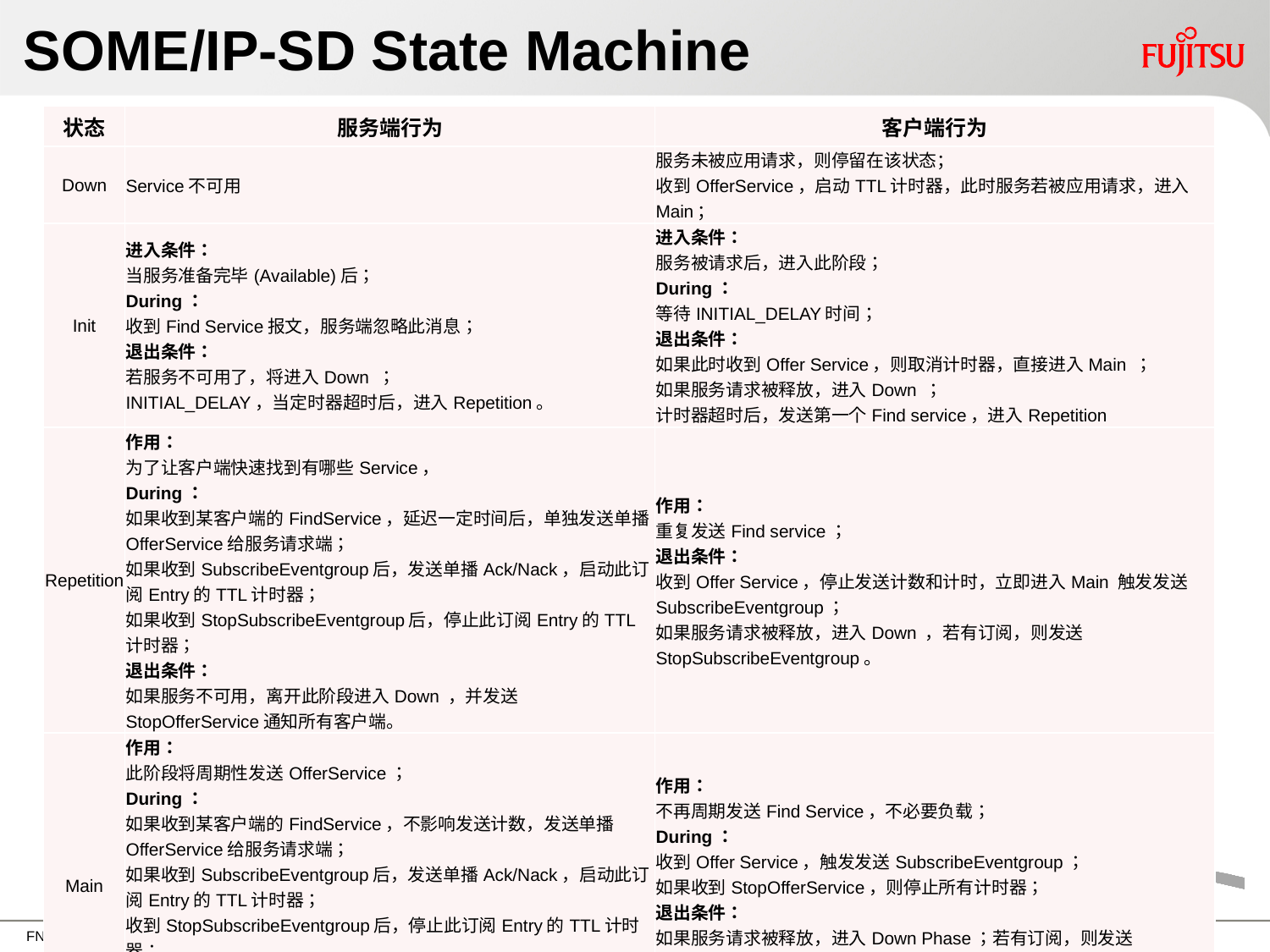

# SOME/IP-SD State Machine
| 状态 | 服务端行为 | 客户端行为 |
| --- | --- | --- |
| Down | Service不可用 | 服务未被应用请求，则停留在该状态； 收到OfferService，启动TTL计时器，此时服务若被应用请求，进入Main； |
| Init | 进入条件： 当服务准备完毕(Available)后； During： 收到Find Service报文，服务端忽略此消息； 退出条件： 若服务不可用了，将进入Down ； INITIAL\_DELAY，当定时器超时后，进入Repetition。 | 进入条件： 服务被请求后，进入此阶段； During： 等待INITIAL\_DELAY时间； 退出条件： 如果此时收到Offer Service，则取消计时器，直接进入Main ； 如果服务请求被释放，进入Down ； 计时器超时后，发送第一个Find service，进入Repetition |
| Repetition | 作用： 为了让客户端快速找到有哪些Service， During： 如果收到某客户端的FindService，延迟一定时间后，单独发送单播OfferService给服务请求端； 如果收到SubscribeEventgroup后，发送单播Ack/Nack，启动此订阅Entry的TTL计时器； 如果收到StopSubscribeEventgroup后，停止此订阅Entry的TTL计时器； 退出条件： 如果服务不可用，离开此阶段进入Down ，并发送StopOfferService通知所有客户端。 | 作用： 重复发送Find service； 退出条件： 收到Offer Service，停止发送计数和计时，立即进入Main 触发发送SubscribeEventgroup； 如果服务请求被释放，进入Down ，若有订阅，则发送StopSubscribeEventgroup。 |
| Main | 作用： 此阶段将周期性发送OfferService； During： 如果收到某客户端的FindService，不影响发送计数，发送单播OfferService给服务请求端； 如果收到SubscribeEventgroup后，发送单播Ack/Nack，启动此订阅Entry的TTL计时器； 收到StopSubscribeEventgroup后，停止此订阅Entry的TTL计时器； 退出条件： 如果服务不可用，离开此阶段进入Down，并发送StopOfferService。 | 作用： 不再周期发送Find Service，不必要负载； During： 收到Offer Service，触发发送SubscribeEventgroup； 如果收到StopOfferService，则停止所有计时器； 退出条件： 如果服务请求被释放，进入Down Phase；若有订阅，则发送StopSubscribeEventgroup。 |
27